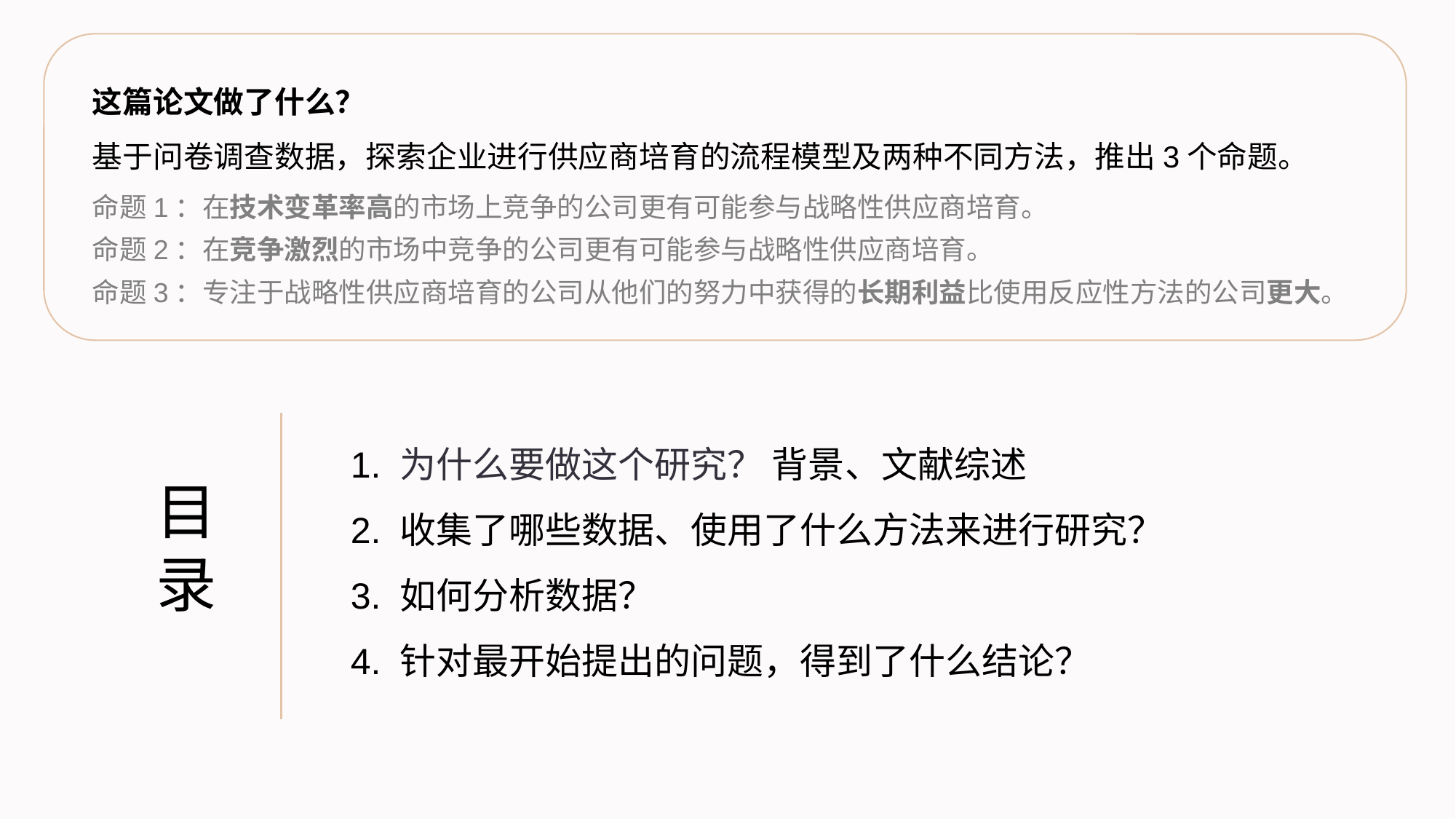

这篇论文做了什么？
基于问卷调查数据，探索企业进行供应商培育的流程模型及两种不同方法，推出3个命题。
命题1：在技术变革率高的市场上竞争的公司更有可能参与战略性供应商培育。
命题2：在竞争激烈的市场中竞争的公司更有可能参与战略性供应商培育。
命题3：专注于战略性供应商培育的公司从他们的努力中获得的长期利益比使用反应性方法的公司更大。
1. 为什么要做这个研究？ 背景、文献综述
2. 收集了哪些数据、使用了什么方法来进行研究？
3. 如何分析数据？
4. 针对最开始提出的问题，得到了什么结论？
目录